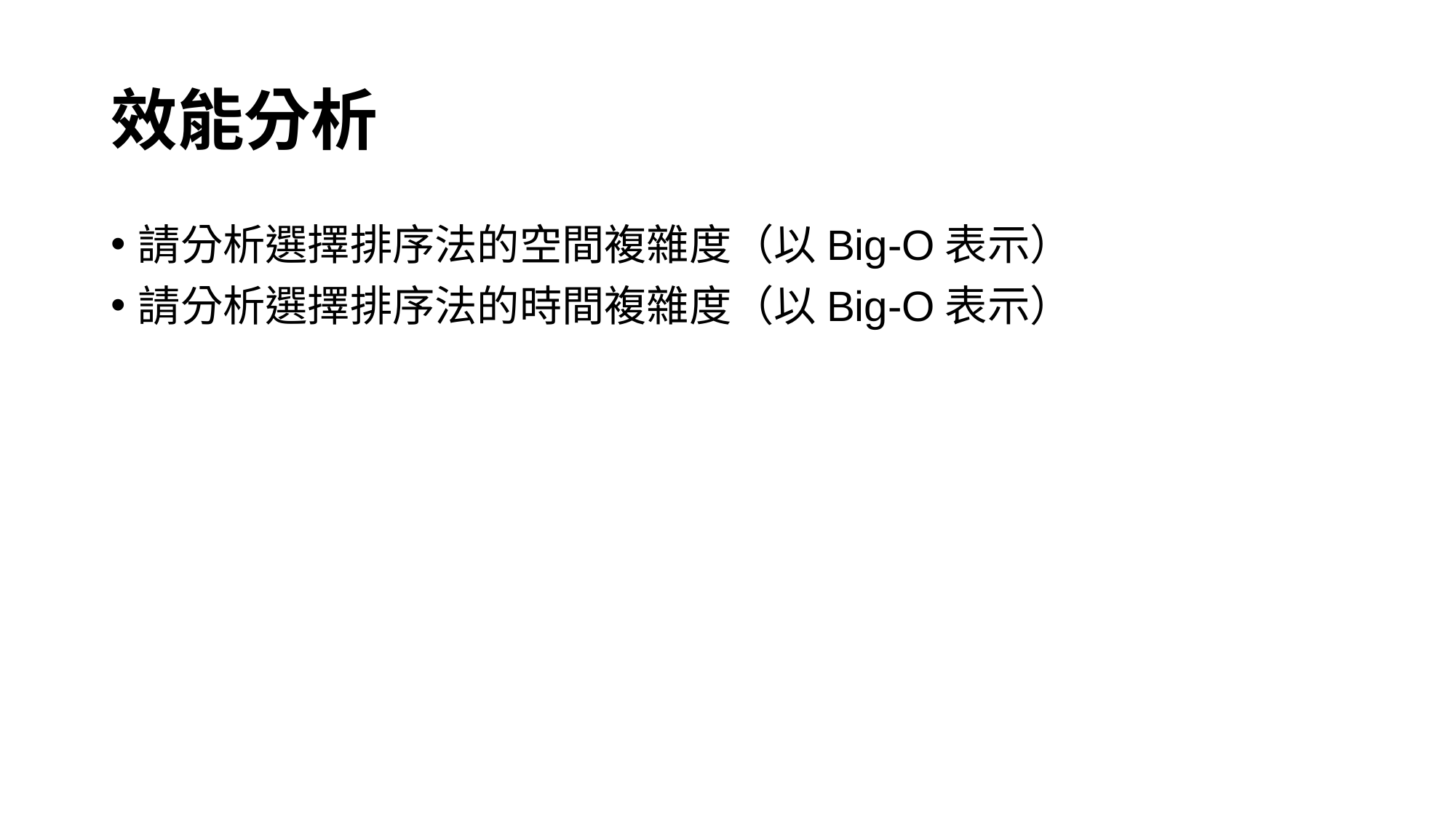

# 效能分析
請分析選擇排序法的空間複雜度（以Big-O表示）
請分析選擇排序法的時間複雜度（以Big-O表示）